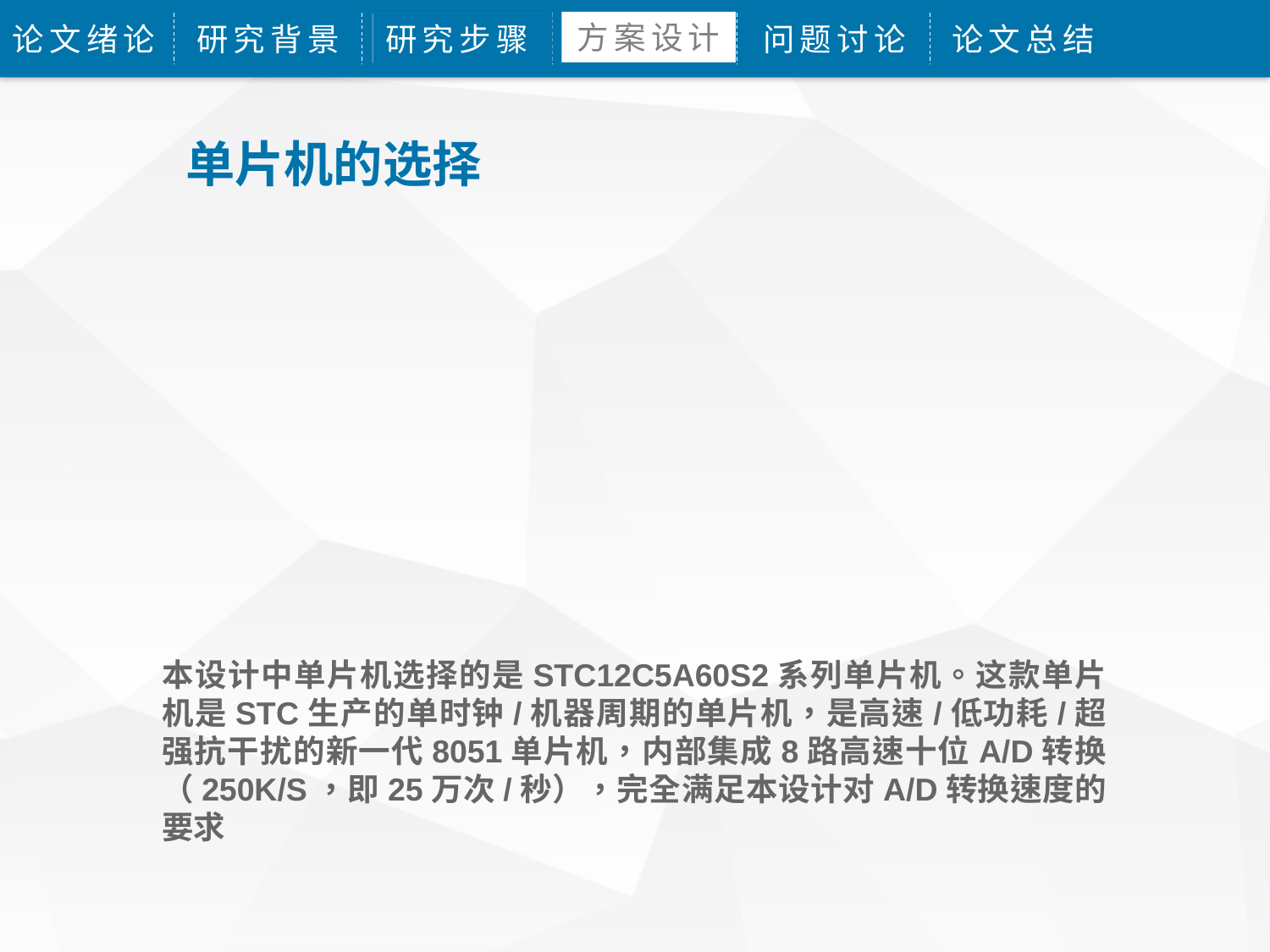

方案设计
论文绪论
研究背景
研究方法
研究步骤
研究结果
问题讨论
论文总结

单片机的选择
本设计中单片机选择的是STC12C5A60S2系列单片机。这款单片机是STC生产的单时钟/机器周期的单片机，是高速/低功耗/超强抗干扰的新一代8051单片机，内部集成8路高速十位A/D转换（250K/S，即25万次/秒），完全满足本设计对A/D转换速度的要求